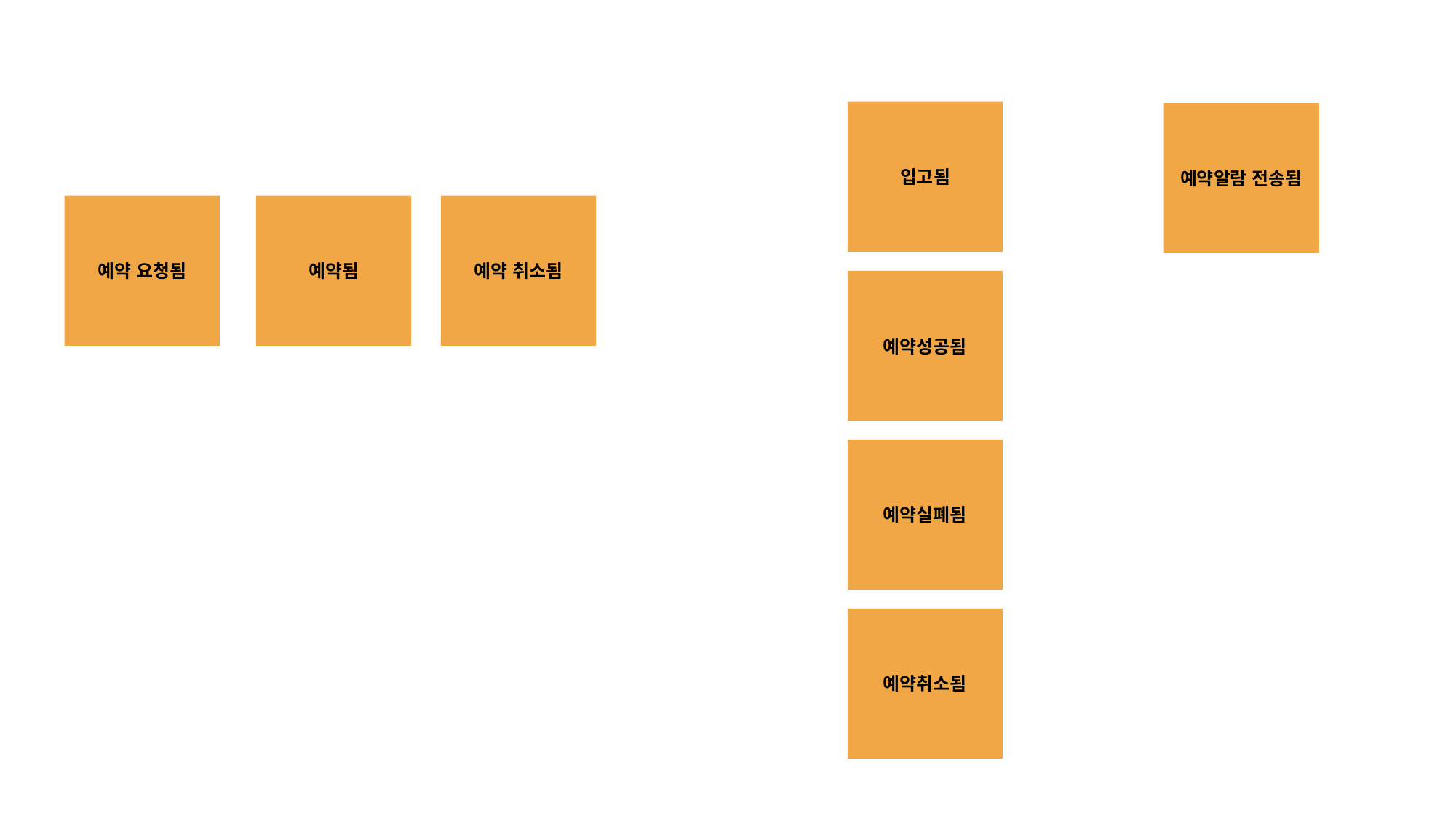

입고됨
예약알람 전송됨
예약 요청됨
예약됨
예약 취소됨
예약성공됨
예약실폐됨
예약취소됨